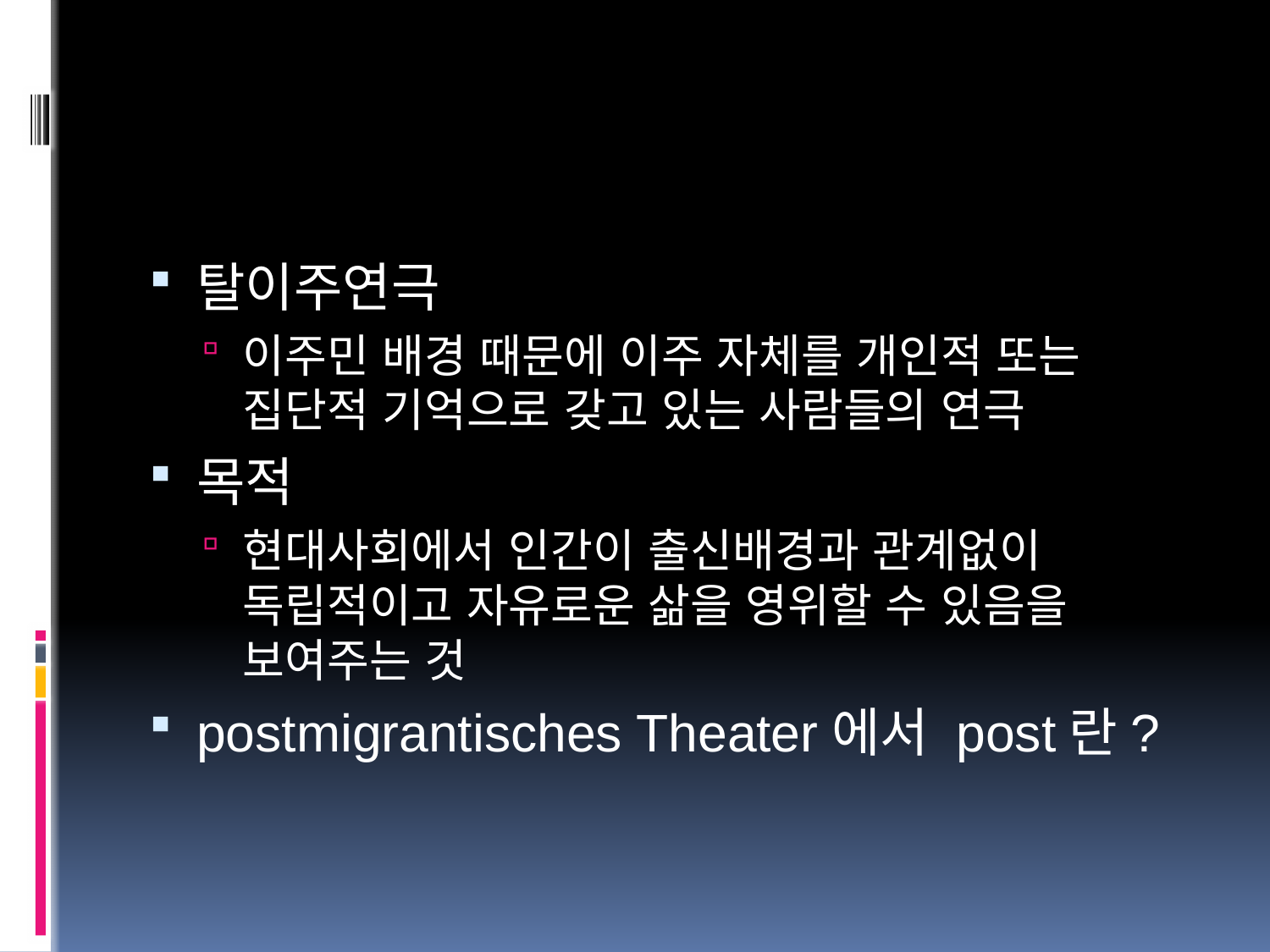

#
탈이주연극
이주민 배경 때문에 이주 자체를 개인적 또는 집단적 기억으로 갖고 있는 사람들의 연극
목적
현대사회에서 인간이 출신배경과 관계없이 독립적이고 자유로운 삶을 영위할 수 있음을 보여주는 것
postmigrantisches Theater에서 post란?